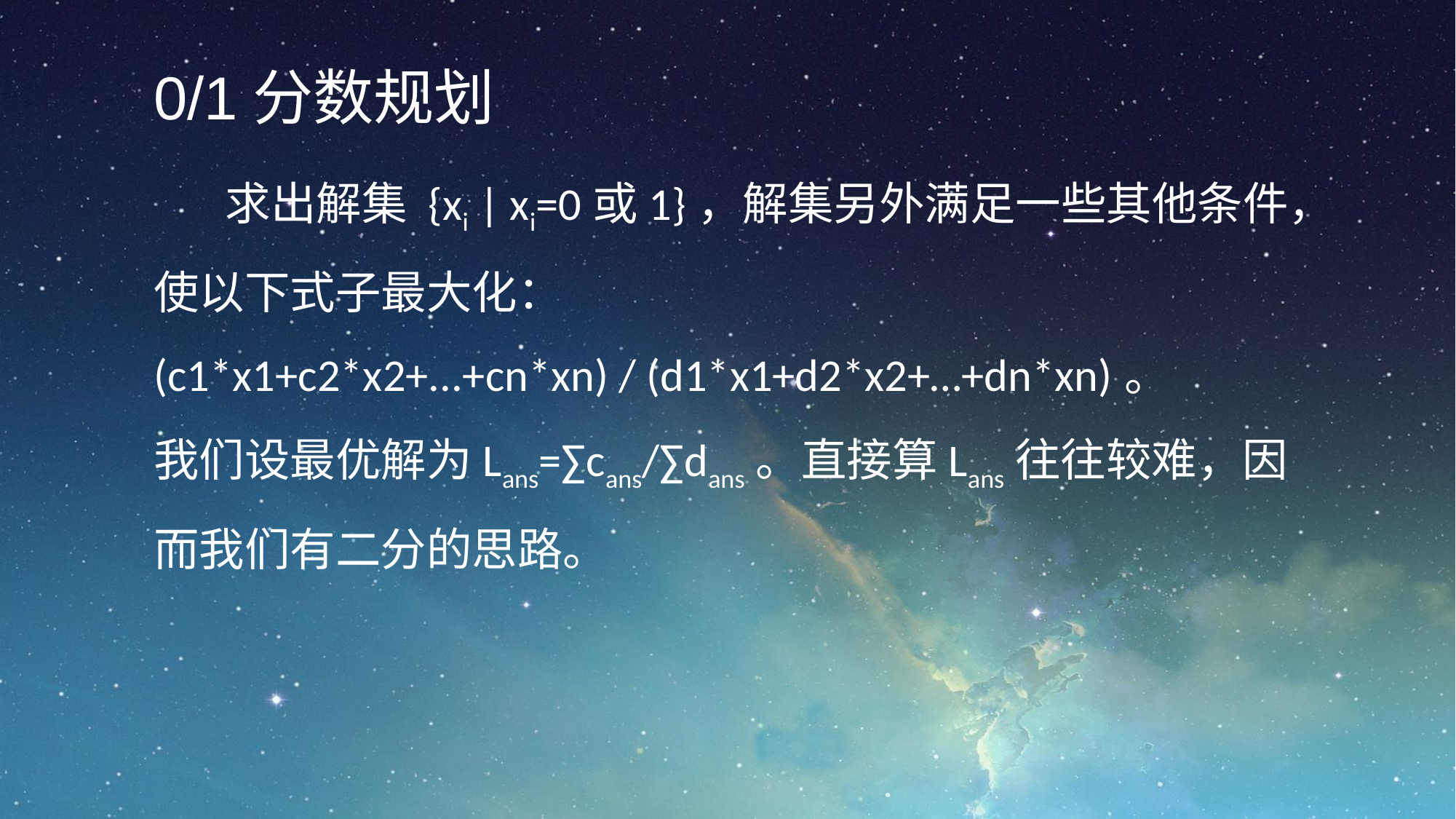

0/1分数规划
求出解集 {xi | xi=0或1}，解集另外满足一些其他条件，使以下式子最大化：
(c1*x1+c2*x2+...+cn*xn) / (d1*x1+d2*x2+…+dn*xn)。
我们设最优解为Lans=∑cans/∑dans。直接算Lans往往较难，因而我们有二分的思路。